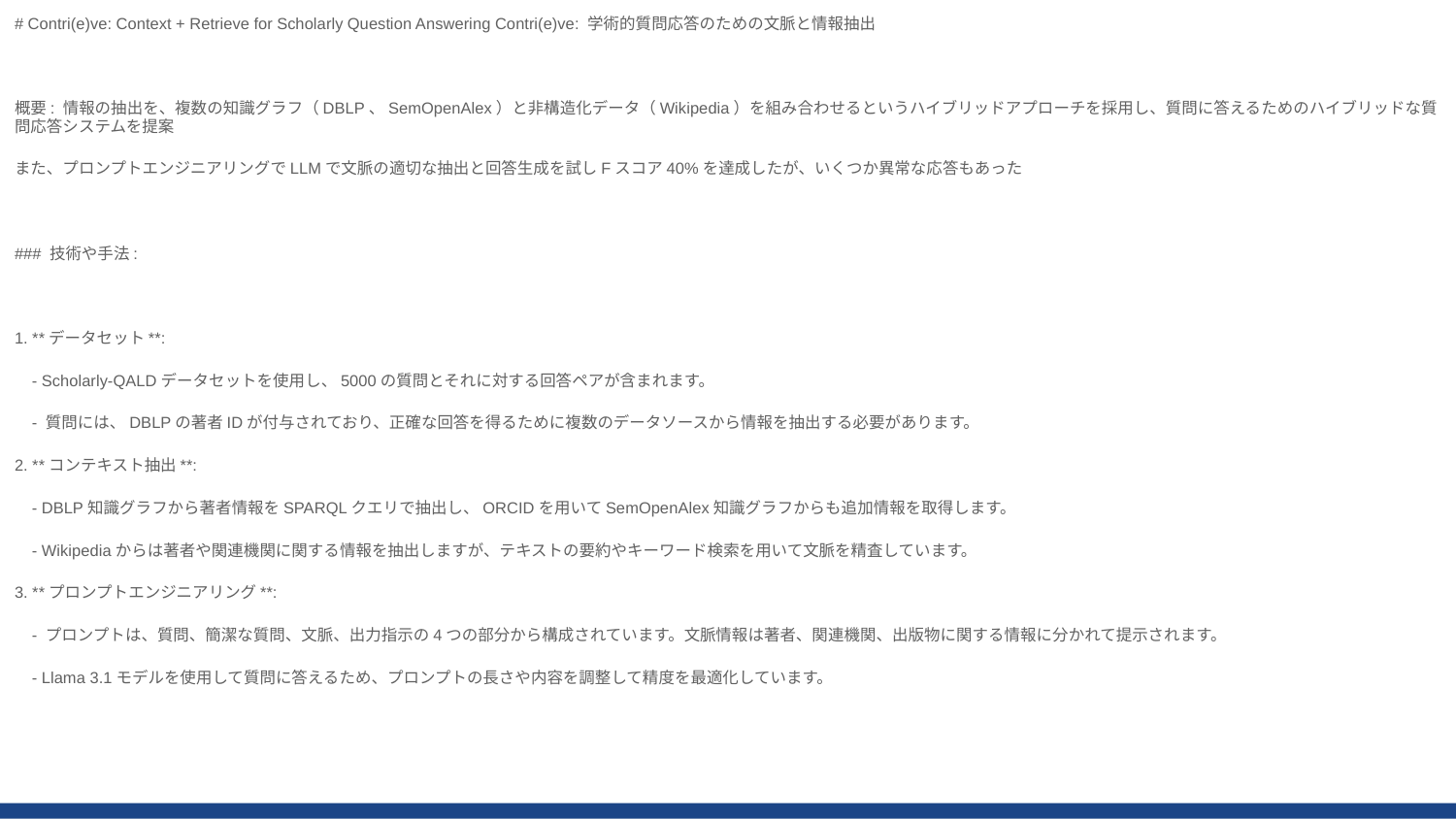

# Contri(e)ve: Context + Retrieve for Scholarly Question Answering Contri(e)ve: 学術的質問応答のための文脈と情報抽出

概要: 情報の抽出を、複数の知識グラフ（DBLP、SemOpenAlex）と非構造化データ（Wikipedia）を組み合わせるというハイブリッドアプローチを採用し、質問に答えるためのハイブリッドな質問応答システムを提案
また、プロンプトエンジニアリングでLLMで文脈の適切な抽出と回答生成を試しFスコア40%を達成したが、いくつか異常な応答もあった

### 技術や手法:

1. **データセット**:
    - Scholarly-QALDデータセットを使用し、5000の質問とそれに対する回答ペアが含まれます。
    - 質問には、DBLPの著者IDが付与されており、正確な回答を得るために複数のデータソースから情報を抽出する必要があります。
2. **コンテキスト抽出**:
    - DBLP知識グラフから著者情報をSPARQLクエリで抽出し、ORCIDを用いてSemOpenAlex知識グラフからも追加情報を取得します。
    - Wikipediaからは著者や関連機関に関する情報を抽出しますが、テキストの要約やキーワード検索を用いて文脈を精査しています。
3. **プロンプトエンジニアリング**:
    - プロンプトは、質問、簡潔な質問、文脈、出力指示の4つの部分から構成されています。文脈情報は著者、関連機関、出版物に関する情報に分かれて提示されます。
    - Llama 3.1モデルを使用して質問に答えるため、プロンプトの長さや内容を調整して精度を最適化しています。